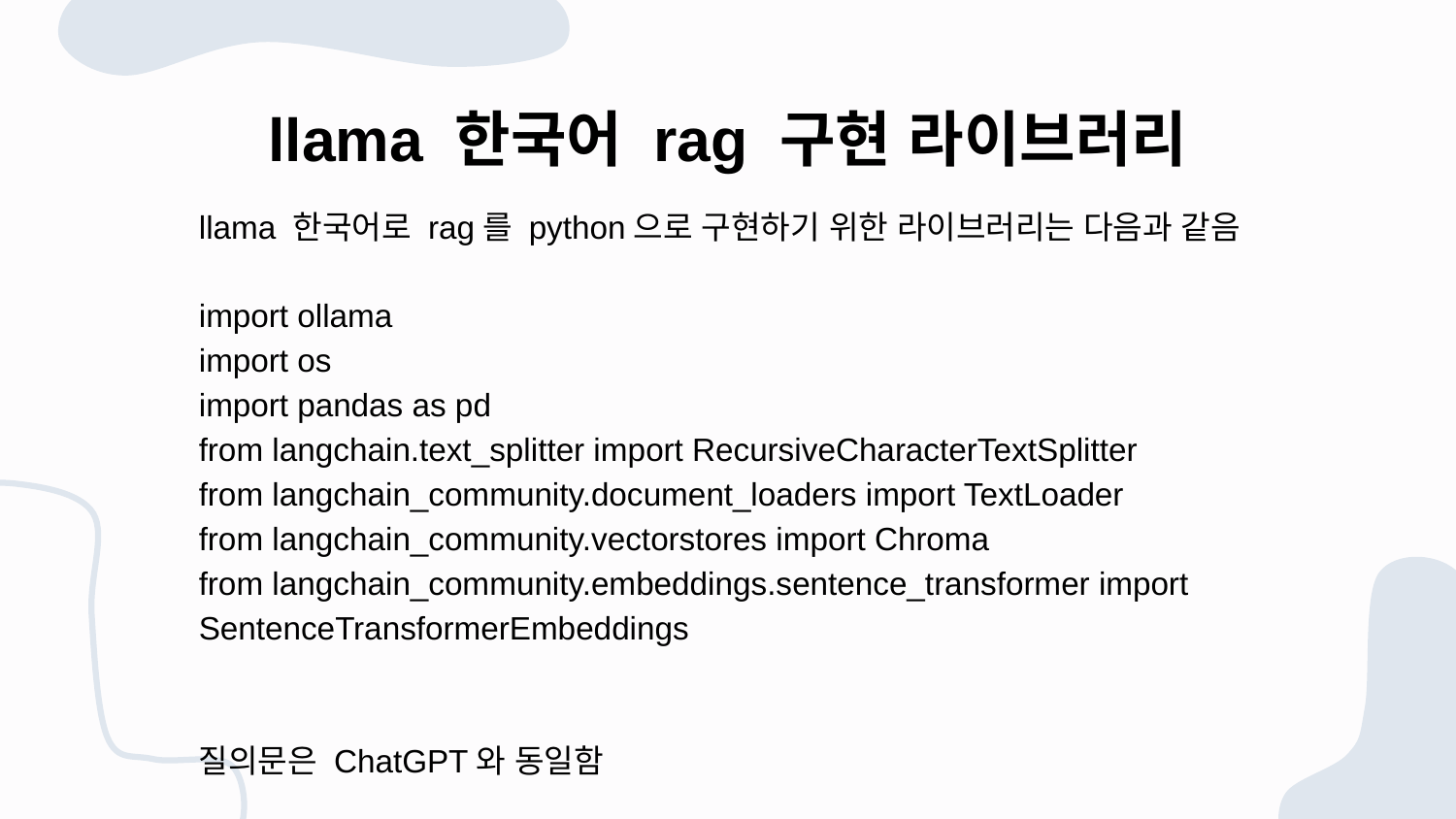

# llama 한국어 rag 구현 라이브러리
llama 한국어로 rag를 python으로 구현하기 위한 라이브러리는 다음과 같음

import ollama
import os
import pandas as pd
from langchain.text_splitter import RecursiveCharacterTextSplitter
from langchain_community.document_loaders import TextLoader
from langchain_community.vectorstores import Chroma
from langchain_community.embeddings.sentence_transformer import SentenceTransformerEmbeddings

질의문은 ChatGPT와 동일함